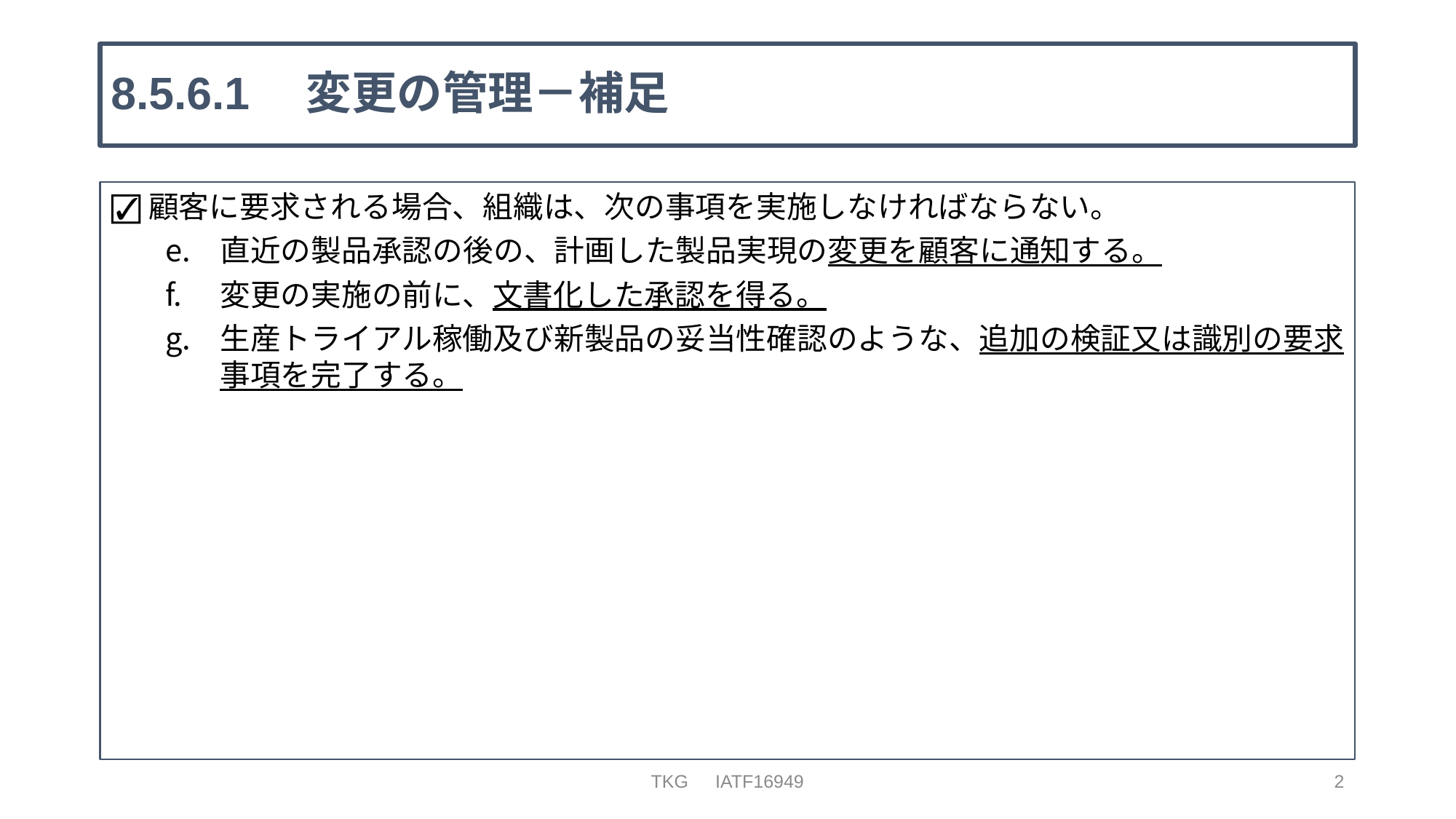

# 8.5.6.1　変更の管理－補足
☑顧客に要求される場合、組織は、次の事項を実施しなければならない。
直近の製品承認の後の、計画した製品実現の変更を顧客に通知する。
変更の実施の前に、文書化した承認を得る。
生産トライアル稼働及び新製品の妥当性確認のような、追加の検証又は識別の要求事項を完了する。
TKG　IATF16949
2